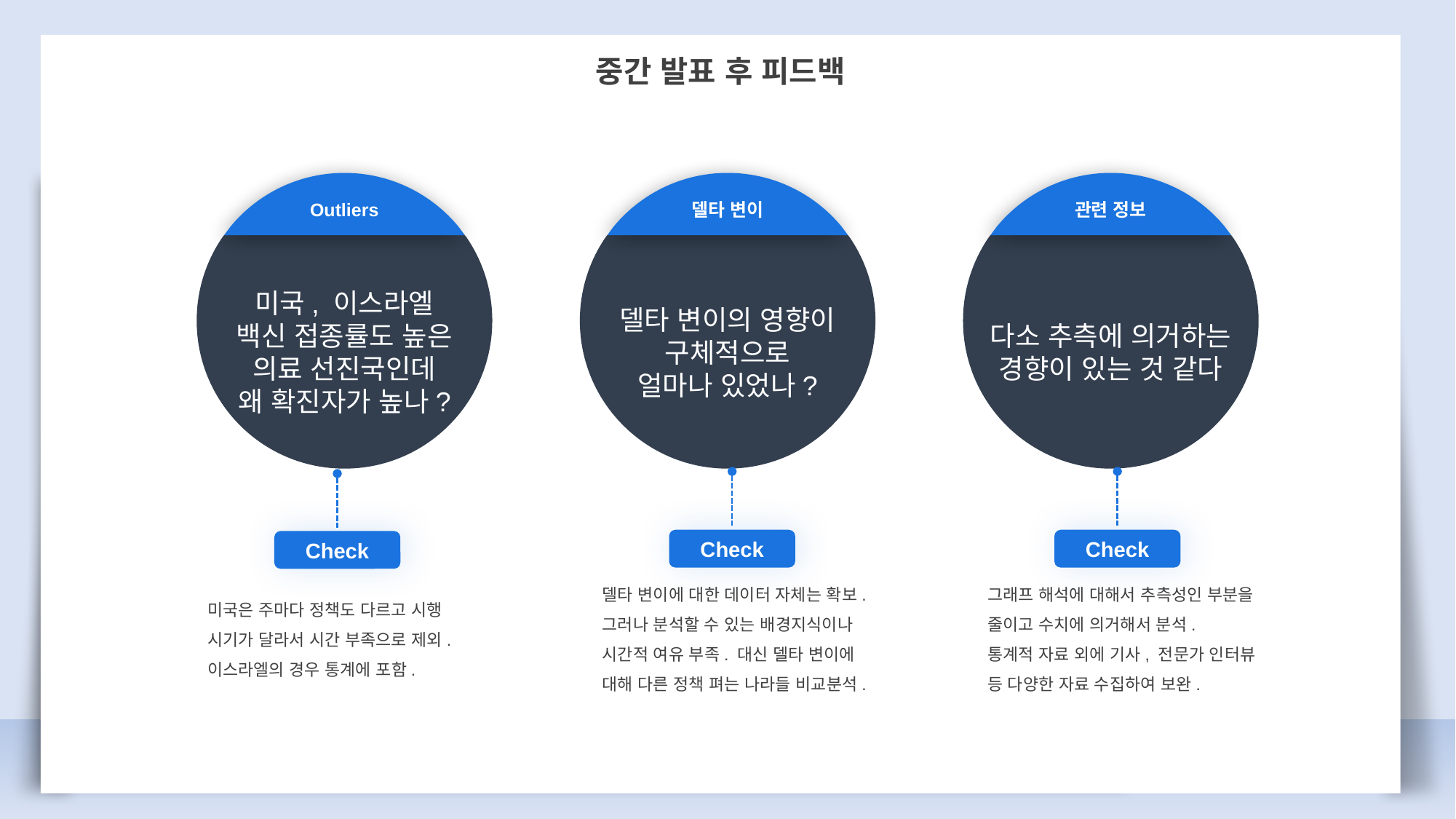

중간 발표 후 피드백

Outliers
델타 변이
관련 정보
미국, 이스라엘
백신 접종률도 높은
의료 선진국인데
왜 확진자가 높나?
델타 변이의 영향이
구체적으로
얼마나 있었나?
다소 추측에 의거하는
경향이 있는 것 같다
Check
Check
Check
델타 변이에 대한 데이터 자체는 확보.
그러나 분석할 수 있는 배경지식이나
시간적 여유 부족. 대신 델타 변이에 대해 다른 정책 펴는 나라들 비교분석.
그래프 해석에 대해서 추측성인 부분을 줄이고 수치에 의거해서 분석.
통계적 자료 외에 기사, 전문가 인터뷰 등 다양한 자료 수집하여 보완.
미국은 주마다 정책도 다르고 시행 시기가 달라서 시간 부족으로 제외.
이스라엘의 경우 통계에 포함.